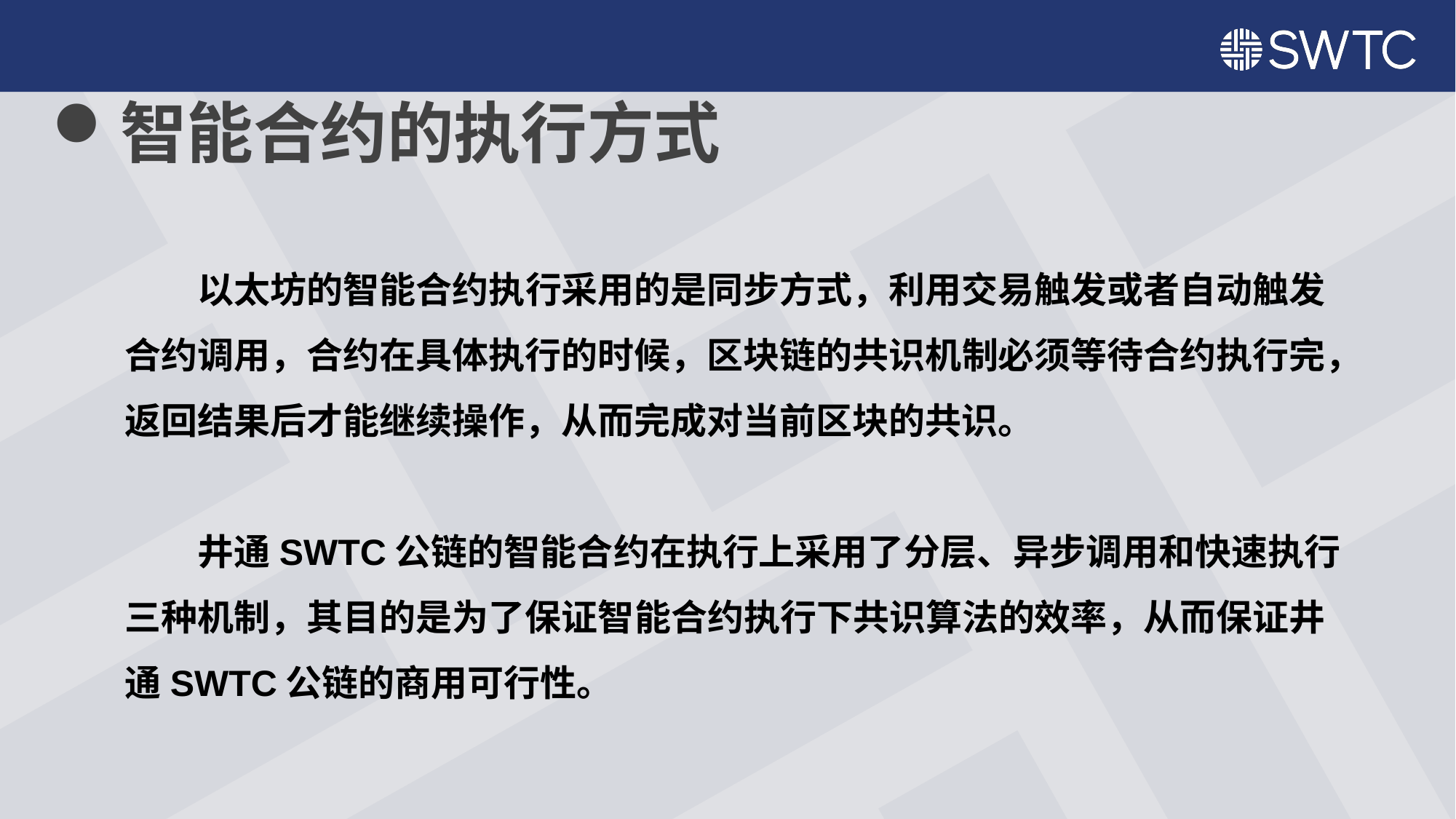

# 智能合约的执行方式
　　以太坊的智能合约执行采用的是同步方式，利用交易触发或者自动触发合约调用，合约在具体执行的时候，区块链的共识机制必须等待合约执行完，返回结果后才能继续操作，从而完成对当前区块的共识。

　　井通SWTC公链的智能合约在执行上采用了分层、异步调用和快速执行三种机制，其目的是为了保证智能合约执行下共识算法的效率，从而保证井通SWTC公链的商用可行性。